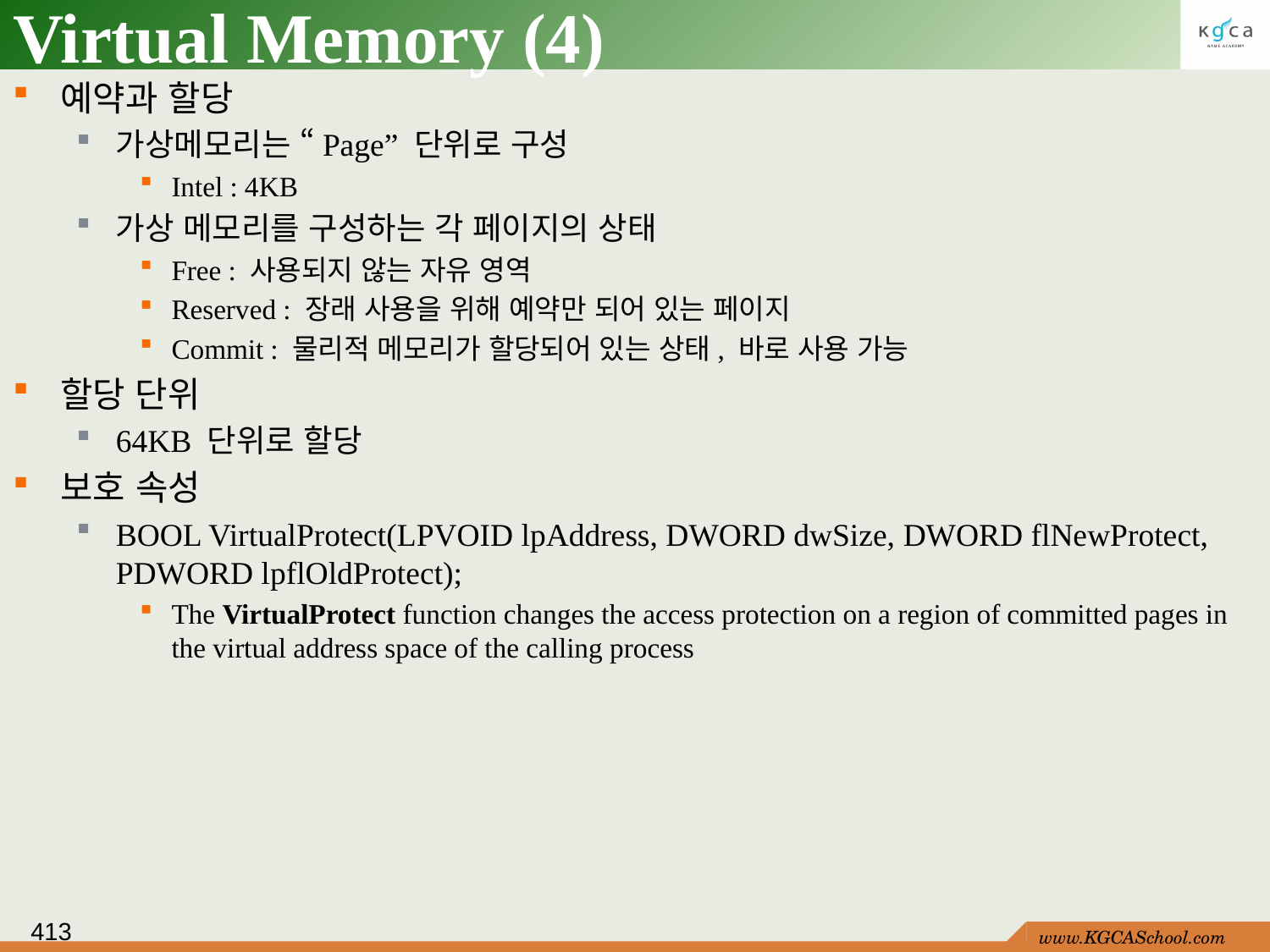

# Virtual Memory (4)
예약과 할당
가상메모리는 “Page” 단위로 구성
Intel : 4KB
가상 메모리를 구성하는 각 페이지의 상태
Free : 사용되지 않는 자유 영역
Reserved : 장래 사용을 위해 예약만 되어 있는 페이지
Commit : 물리적 메모리가 할당되어 있는 상태, 바로 사용 가능
할당 단위
64KB 단위로 할당
보호 속성
BOOL VirtualProtect(LPVOID lpAddress, DWORD dwSize, DWORD flNewProtect, PDWORD lpflOldProtect);
The VirtualProtect function changes the access protection on a region of committed pages in the virtual address space of the calling process

413